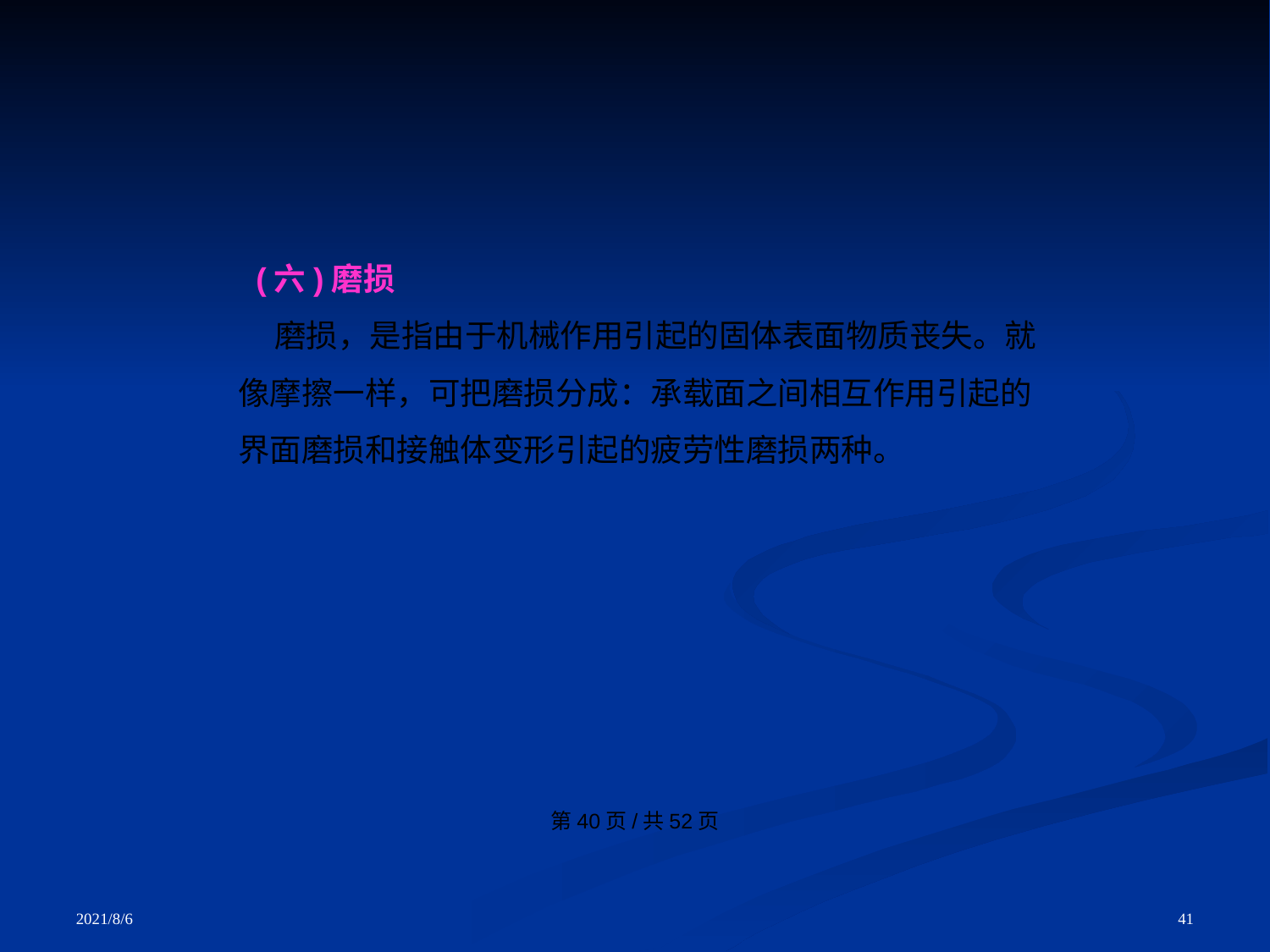

第40页/共52页
  (六)磨损
    磨损，是指由于机械作用引起的固体表面物质丧失。就像摩擦一样，可把磨损分成：承载面之间相互作用引起的界面磨损和接触体变形引起的疲劳性磨损两种。
41
2021/8/6